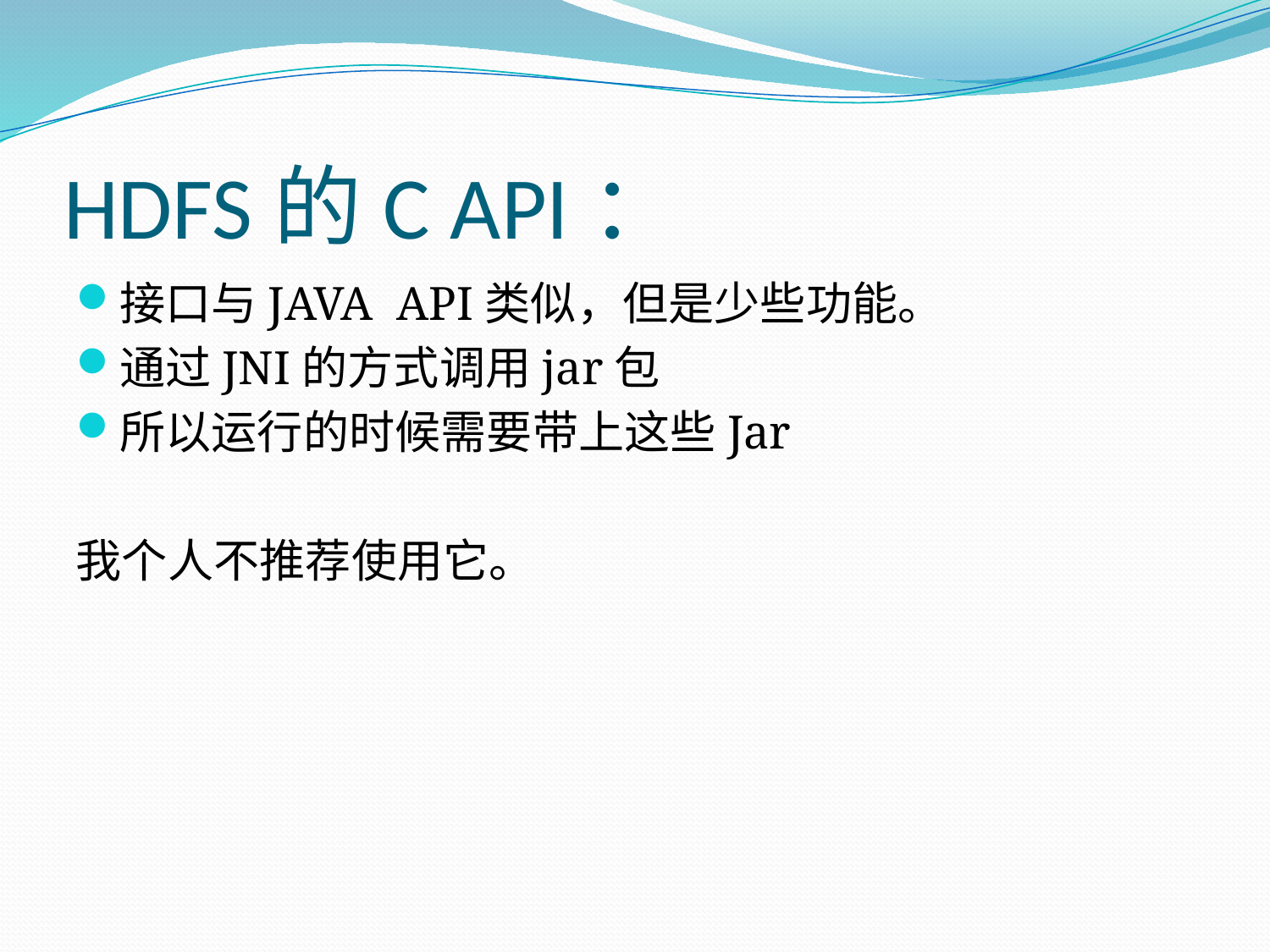

# HDFS的C API：
接口与JAVA  API类似，但是少些功能。
通过JNI的方式调用jar包
所以运行的时候需要带上这些Jar

我个人不推荐使用它。